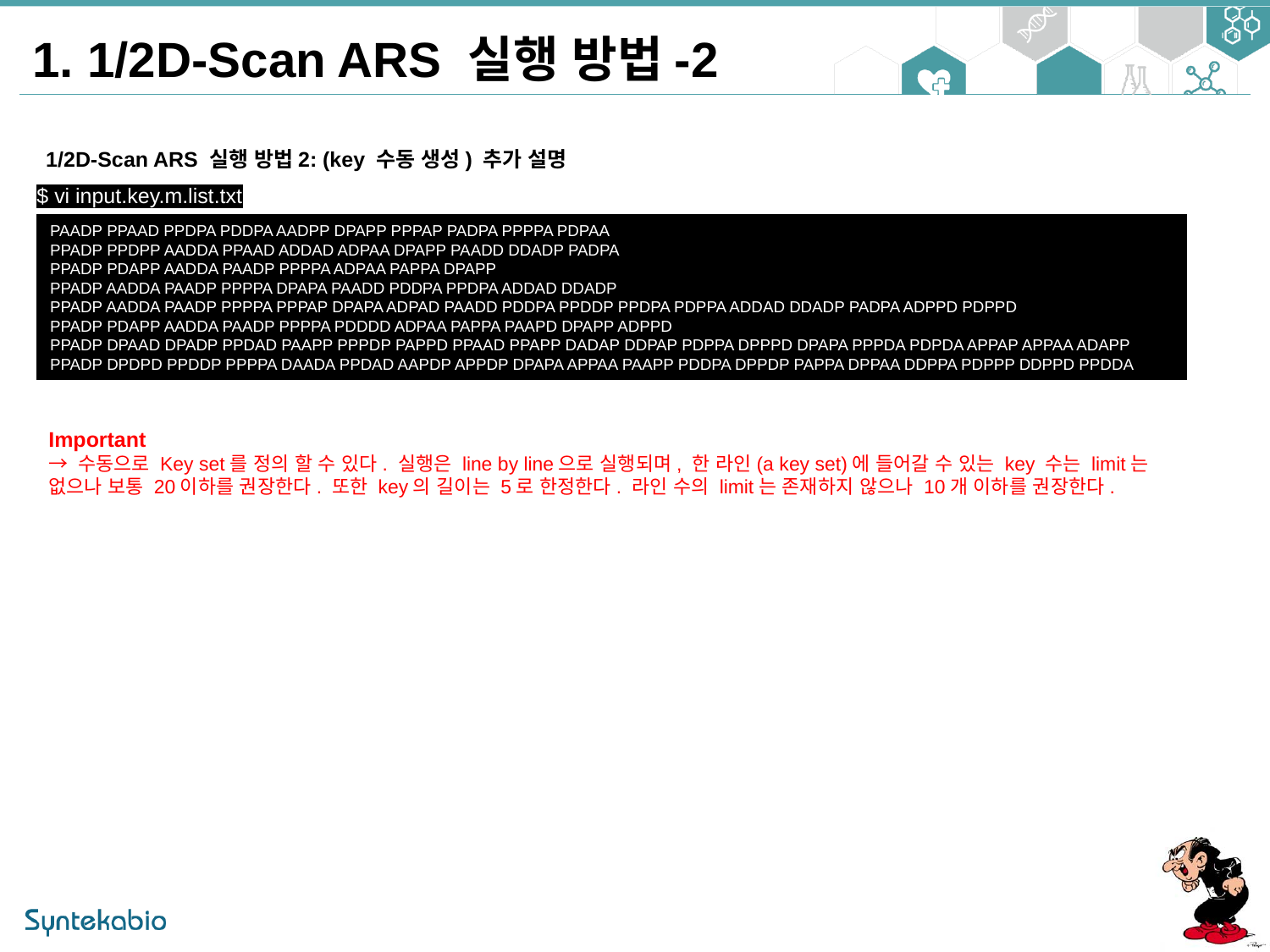

1. 1/2D-Scan ARS 실행 방법-2
1/2D-Scan ARS 실행 방법2: (key 수동 생성) 추가 설명
$ vi input.key.m.list.txt
PAADP PPAAD PPDPA PDDPA AADPP DPAPP PPPAP PADPA PPPPA PDPAA
PPADP PPDPP AADDA PPAAD ADDAD ADPAA DPAPP PAADD DDADP PADPA
PPADP PDAPP AADDA PAADP PPPPA ADPAA PAPPA DPAPP
PPADP AADDA PAADP PPPPA DPAPA PAADD PDDPA PPDPA ADDAD DDADP
PPADP AADDA PAADP PPPPA PPPAP DPAPA ADPAD PAADD PDDPA PPDDP PPDPA PDPPA ADDAD DDADP PADPA ADPPD PDPPD
PPADP PDAPP AADDA PAADP PPPPA PDDDD ADPAA PAPPA PAAPD DPAPP ADPPD
PPADP DPAAD DPADP PPDAD PAAPP PPPDP PAPPD PPAAD PPAPP DADAP DDPAP PDPPA DPPPD DPAPA PPPDA PDPDA APPAP APPAA ADAPP
PPADP DPDPD PPDDP PPPPA DAADA PPDAD AAPDP APPDP DPAPA APPAA PAAPP PDDPA DPPDP PAPPA DPPAA DDPPA PDPPP DDPPD PPDDA
Important
→ 수동으로 Key set를 정의 할 수 있다. 실행은 line by line으로 실행되며, 한 라인(a key set)에 들어갈 수 있는 key 수는 limit는 없으나 보통 20이하를 권장한다. 또한 key의 길이는 5로 한정한다. 라인 수의 limit는 존재하지 않으나 10개 이하를 권장한다.